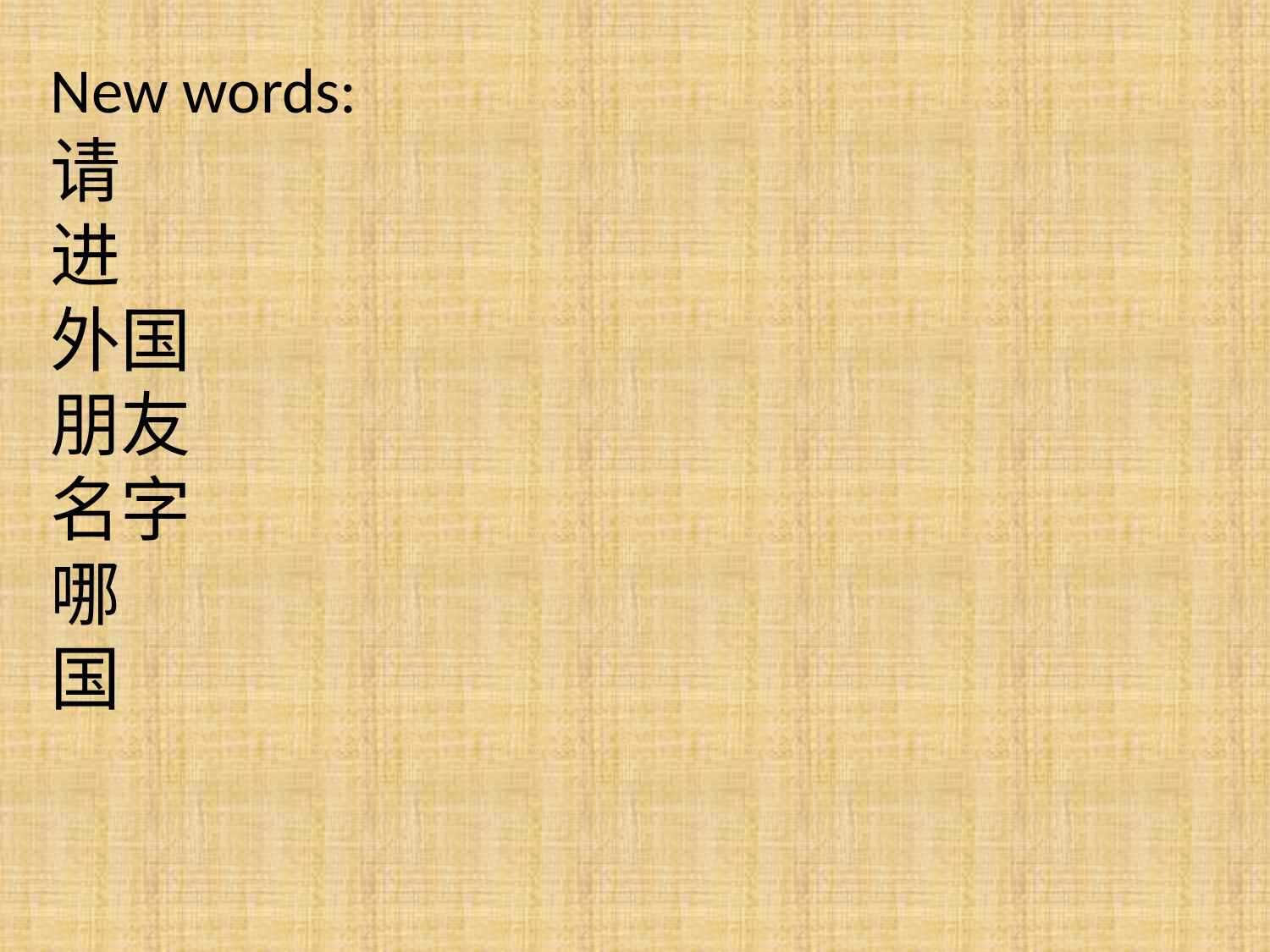

New words:
请
进
外国
朋友
名字
哪
国